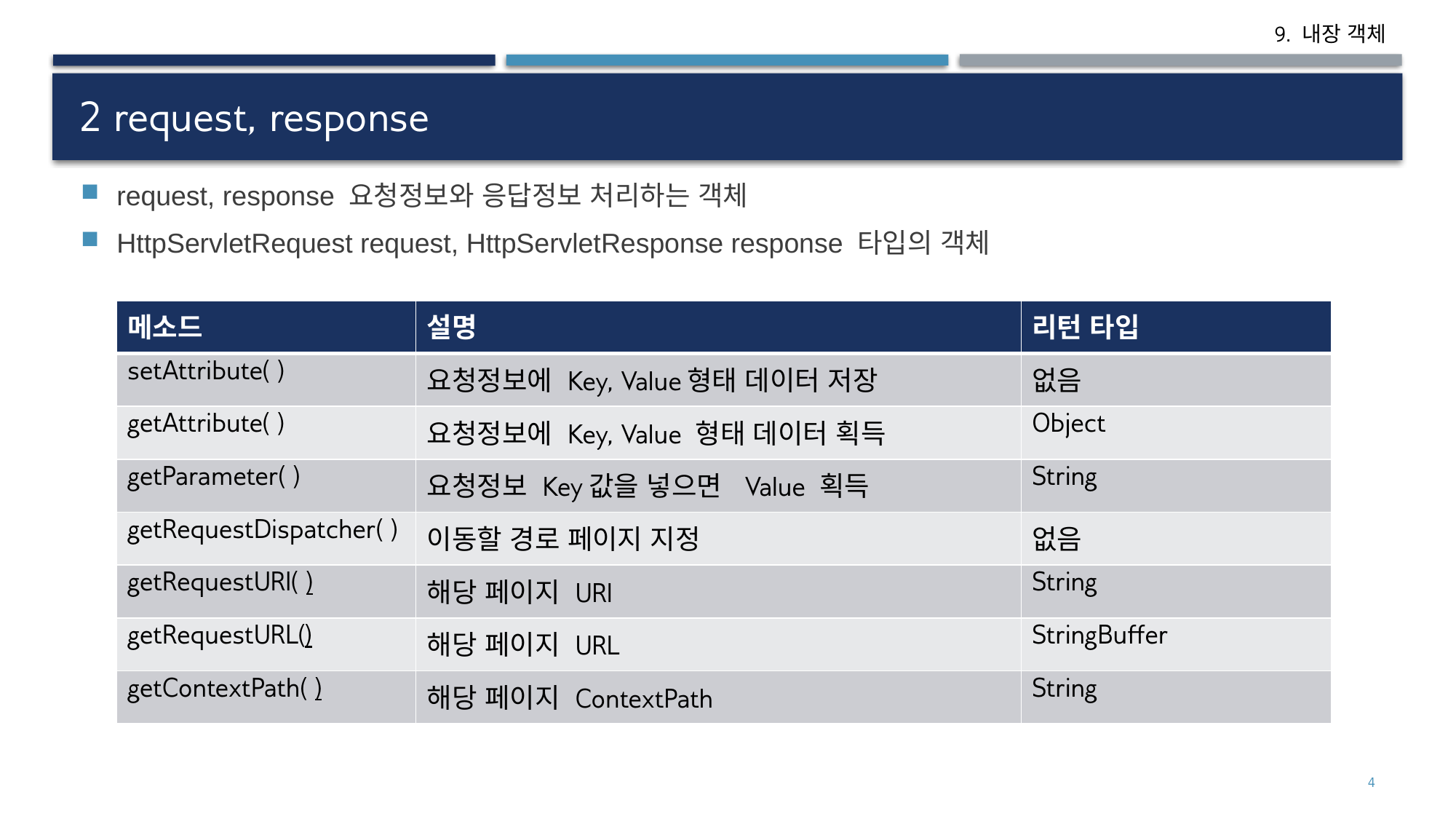

# 2 request, response
request, response 요청정보와 응답정보 처리하는 객체
HttpServletRequest request, HttpServletResponse response 타입의 객체

| 메소드 | 설명 | 리턴 타입 |
| --- | --- | --- |
| setAttribute( ) | 요청정보에 Key, Value형태 데이터 저장 | 없음 |
| getAttribute( ) | 요청정보에 Key, Value 형태 데이터 획득 | Object |
| getParameter( ) | 요청정보 Key값을 넣으면 Value 획득 | String |
| getRequestDispatcher( ) | 이동할 경로 페이지 지정 | 없음 |
| getRequestURI( ) | 해당 페이지 URI | String |
| getRequestURL() | 해당 페이지 URL | StringBuffer |
| getContextPath( ) | 해당 페이지 ContextPath | String |
4